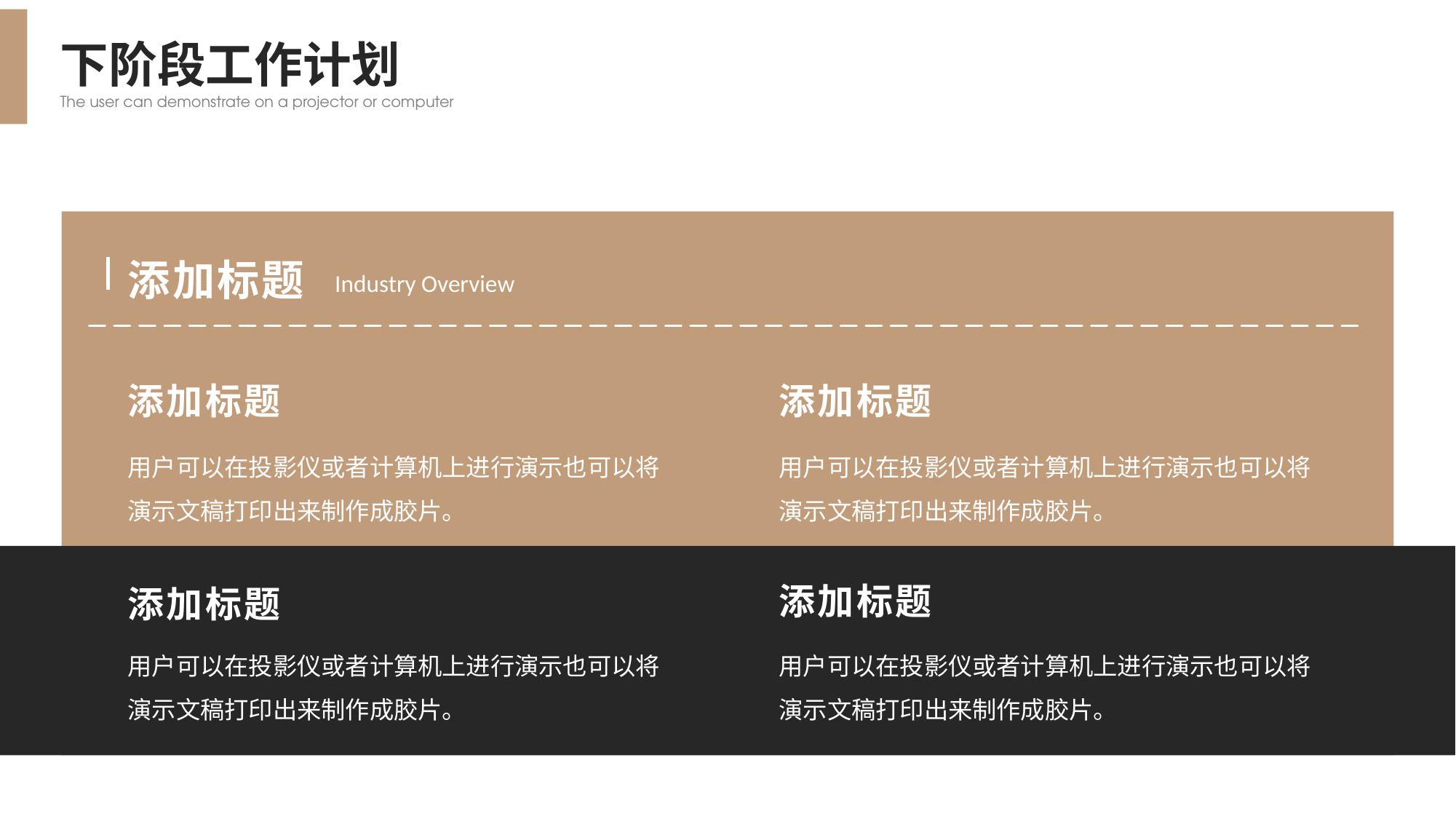

下阶段工作计划
The user can demonstrate on a projector or computer

添加标题
Industry Overview
添加标题
添加标题
用户可以在投影仪或者计算机上进行演示也可以将演示文稿打印出来制作成胶片。
用户可以在投影仪或者计算机上进行演示也可以将演示文稿打印出来制作成胶片。

添加标题
添加标题
用户可以在投影仪或者计算机上进行演示也可以将演示文稿打印出来制作成胶片。
用户可以在投影仪或者计算机上进行演示也可以将演示文稿打印出来制作成胶片。